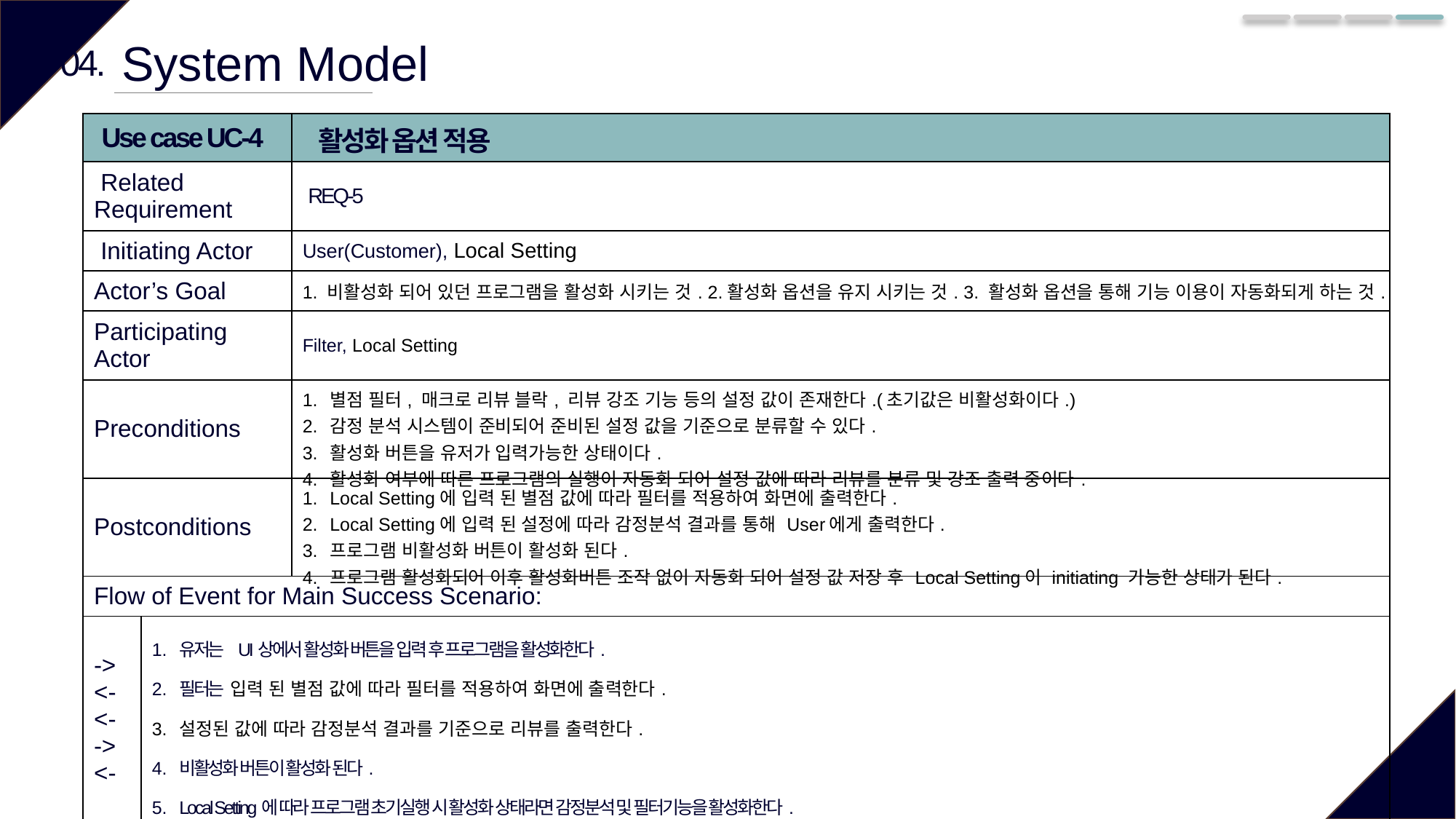

System Model
04.
| Use case UC-4 |  | 활성화 옵션 적용 |
| --- | --- | --- |
| Related Requirement |  | REQ-5 |
| Initiating Actor |  | User(Customer), Local Setting |
| Actor’s Goal |  | 1. 비활성화 되어 있던 프로그램을 활성화 시키는 것. 2.활성화 옵션을 유지 시키는 것. 3. 활성화 옵션을 통해 기능 이용이 자동화되게 하는 것. |
| Participating Actor |  | Filter, Local Setting |
| Preconditions |  | 별점 필터, 매크로 리뷰 블락, 리뷰 강조 기능 등의 설정 값이 존재한다.(초기값은 비활성화이다.) 감정 분석 시스템이 준비되어 준비된 설정 값을 기준으로 분류할 수 있다. 활성화 버튼을 유저가 입력가능한 상태이다. 활성화 여부에 따른 프로그램의 실행이 자동화 되어 설정 값에 따라 리뷰를 분류 및 강조 출력 중이다. |
| Postconditions |  | Local Setting에 입력 된 별점 값에 따라 필터를 적용하여 화면에 출력한다. Local Setting에 입력 된 설정에 따라 감정분석 결과를 통해 User에게 출력한다. 프로그램 비활성화 버튼이 활성화 된다. 프로그램 활성화되어 이후 활성화버튼 조작 없이 자동화 되어 설정 값 저장 후 Local Setting이 initiating 가능한 상태가 된다. |
| Flow of Event for Main Success Scenario: |  |  |
| -> <- <- -> <- | 유저는 UI상에서 활성화 버튼을 입력 후 프로그램을 활성화한다. 필터는 입력 된 별점 값에 따라 필터를 적용하여 화면에 출력한다. 설정된 값에 따라 감정분석 결과를 기준으로 리뷰를 출력한다. 비활성화 버튼이 활성화 된다. Local Setting에 따라 프로그램 초기실행 시 활성화 상태라면 감정분석 및 필터기능을 활성화한다. | 1. 유저는 별점 설정 구간을 조작함으로써, 특정 별점 이상, 또는 별점 이하의 리뷰글을 무시하거나 강조할 수 있습니다. 2. 유저는 매크로 리뷰 차단 여부 버튼을 통해 무조건적인 칭찬이 적힌 리뷰글들을 가릴 수 있습니다. 3. 유저는 판단에 도움되는 리뷰글 강조 여부 버튼을 통해 도움되는 리뷰글들을 강조해 눈에 띄게 할 수 있습니다. 4. |